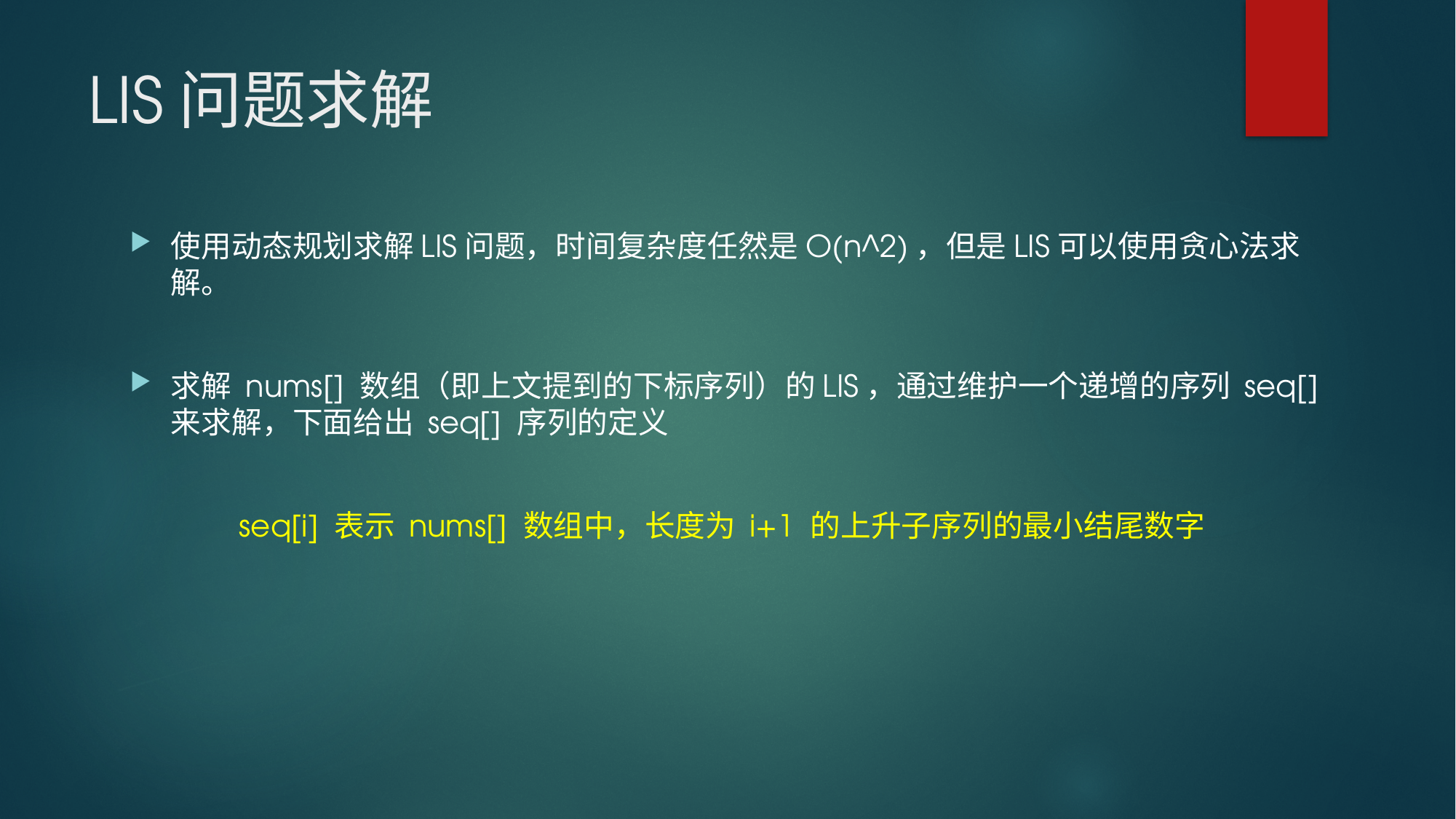

# LIS问题求解
使用动态规划求解LIS问题，时间复杂度任然是O(n^2)，但是LIS可以使用贪心法求解。

求解 nums[] 数组（即上文提到的下标序列）的LIS，通过维护一个递增的序列 seq[] 来求解，下面给出 seq[] 序列的定义

	seq[i] 表示 nums[] 数组中，长度为 i+1 的上升子序列的最小结尾数字